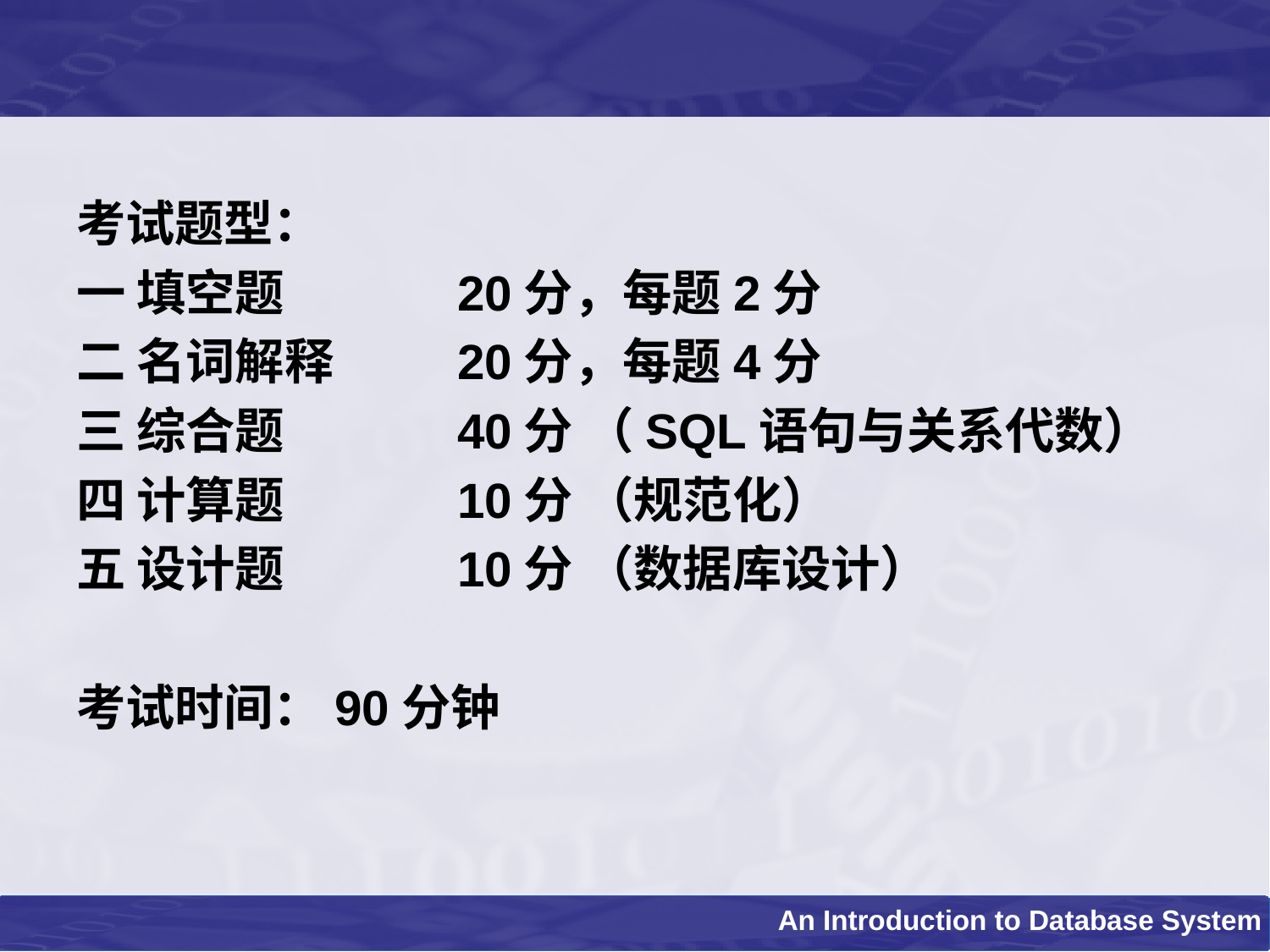

#
考试题型：
一 填空题      	20分，每题2分
二 名词解释  	20分，每题4分
三 综合题		40分 （SQL语句与关系代数）
四 计算题		10分 （规范化）
五 设计题		10分 （数据库设计）

考试时间：90分钟